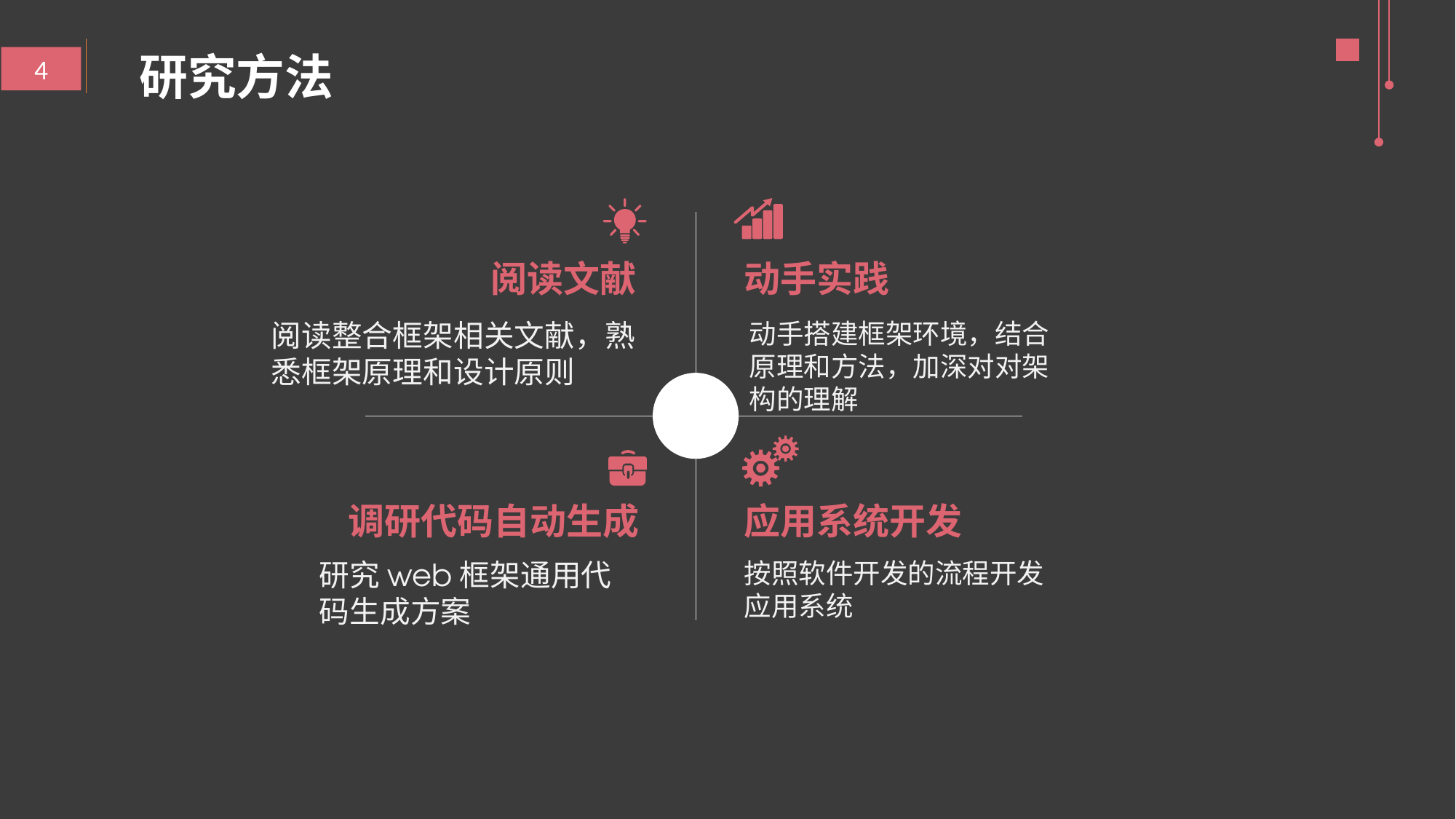

研究方法
4

阅读文献
动手实践
阅读整合框架相关文献，熟悉框架原理和设计原则
动手搭建框架环境，结合原理和方法，加深对对架构的理解

应用系统开发
调研代码自动生成
研究web框架通用代码生成方案

按照软件开发的流程开发应用系统